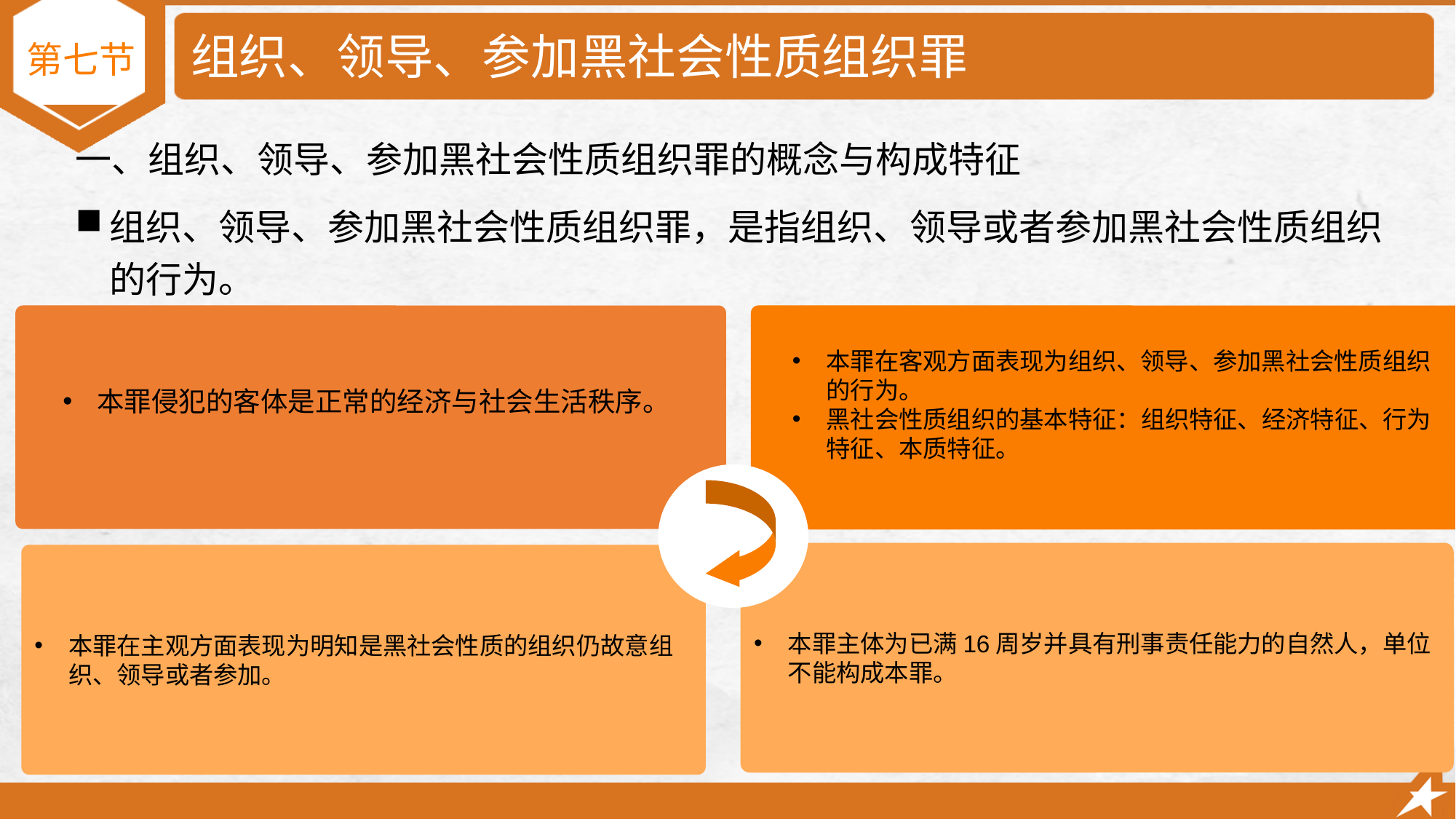

# 组织、领导、参加黑社会性质组织罪
第七节
一、组织、领导、参加黑社会性质组织罪的概念与构成特征
组织、领导、参加黑社会性质组织罪，是指组织、领导或者参加黑社会性质组织的行为。

本罪在客观方面表现为组织、领导、参加黑社会性质组织的行为。
黑社会性质组织的基本特征：组织特征、经济特征、行为特征、本质特征。
本罪侵犯的客体是正常的经济与社会生活秩序。

本罪主体为已满16周岁并具有刑事责任能力的自然人，单位不能构成本罪。
本罪在主观方面表现为明知是黑社会性质的组织仍故意组织、领导或者参加。